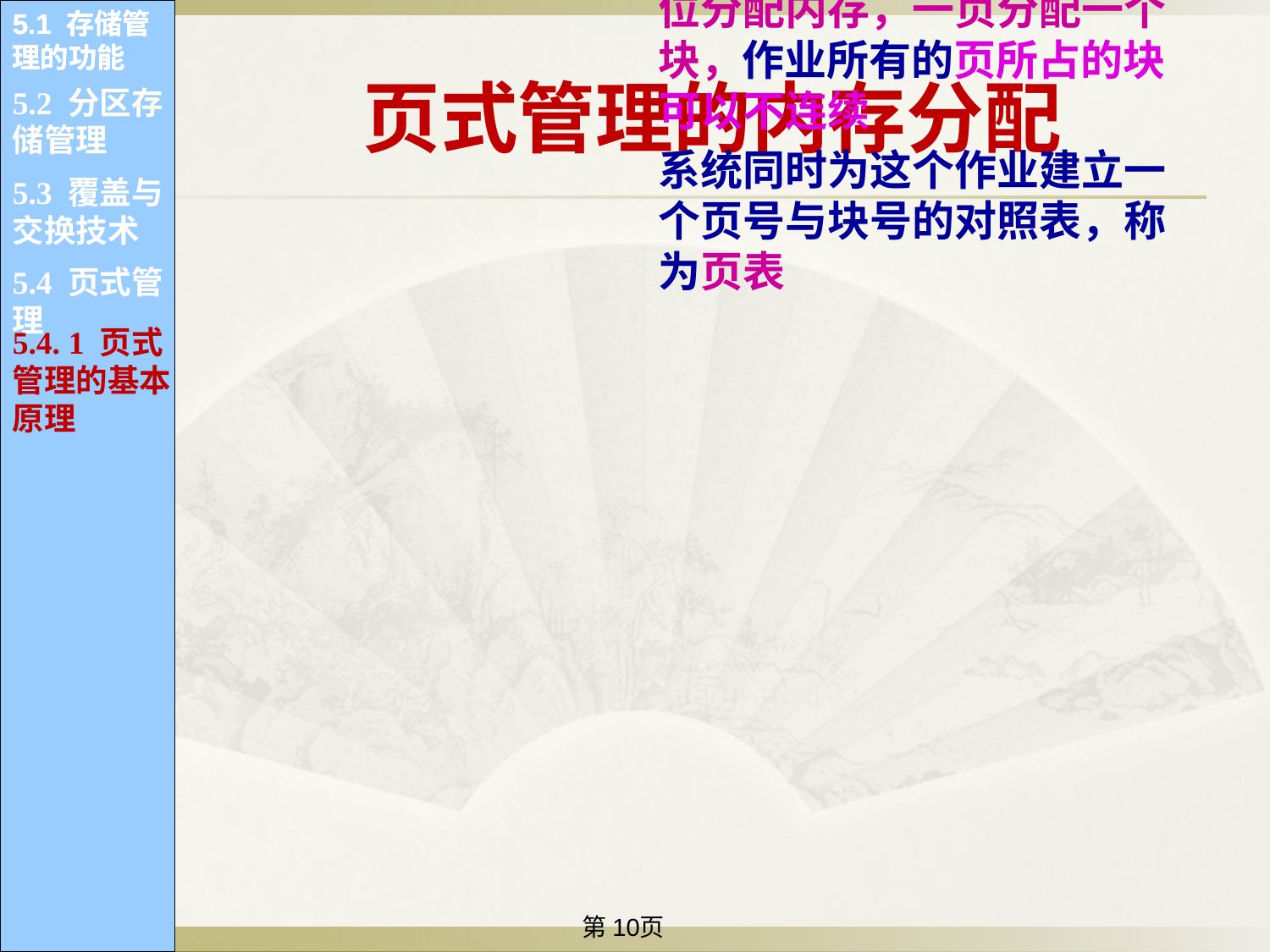

一个作业，只要它的总页数不大于内存中的可用块数，系统就可以对它实施分配
系统装入作业时，以页为单位分配内存，一页分配一个块，作业所有的页所占的块可以不连续
系统同时为这个作业建立一个页号与块号的对照表，称为页表

5.1 存储管理的功能

5.1 存储管理的功能
5.1 存储管理的功能
5.1 存储管理的功能

5.1 存储管理的功能

5.1 存储管理的功能
5.1 存储管理的功能
5.1 存储管理的功能

5.1 存储管理的功能

5.1 存储管理的功能
5.1 存储管理的功能
5.1 存储管理的功能
页式管理的内存分配
5.2 分区存储管理
5.1.1 内存的分配和回收
5.1.2 内存空间的共享
5.1.2 内存空间的共享
5.3 覆盖与交换技术
5.1.3 存储保护
5.1.3 存储保护
5.4 页式管理
5.4. 1 页式管理的基本原理
5.1.4 内存空间的扩充